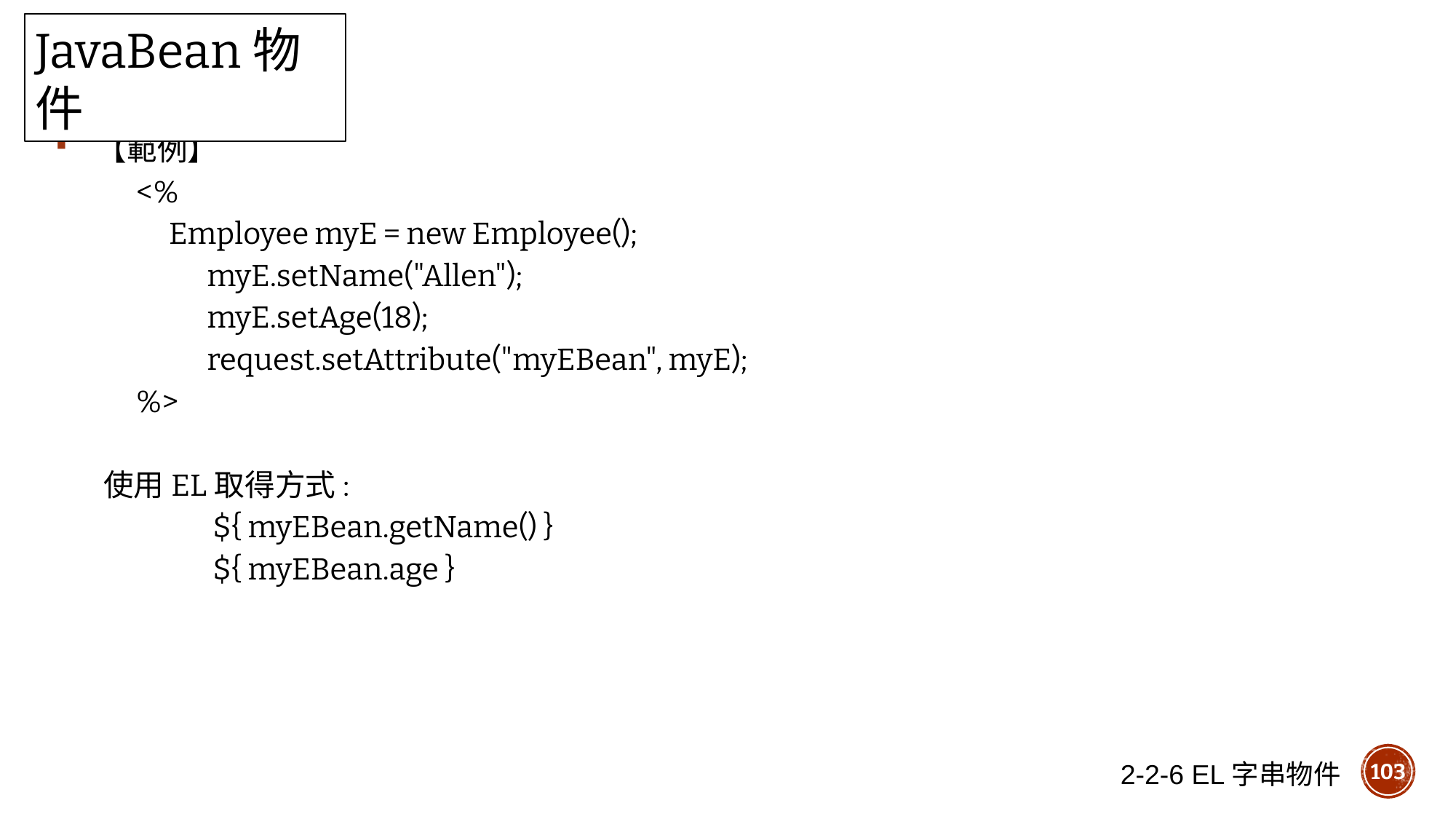

JavaBean物件
【範例】
<%
Employee myE = new Employee();
myE.setName("Allen");
myE.setAge(18);
request.setAttribute("myEBean", myE);
%>

使用EL取得方式:
	${ myEBean.getName() }
	${ myEBean.age }
103
2-2-6 EL字串物件